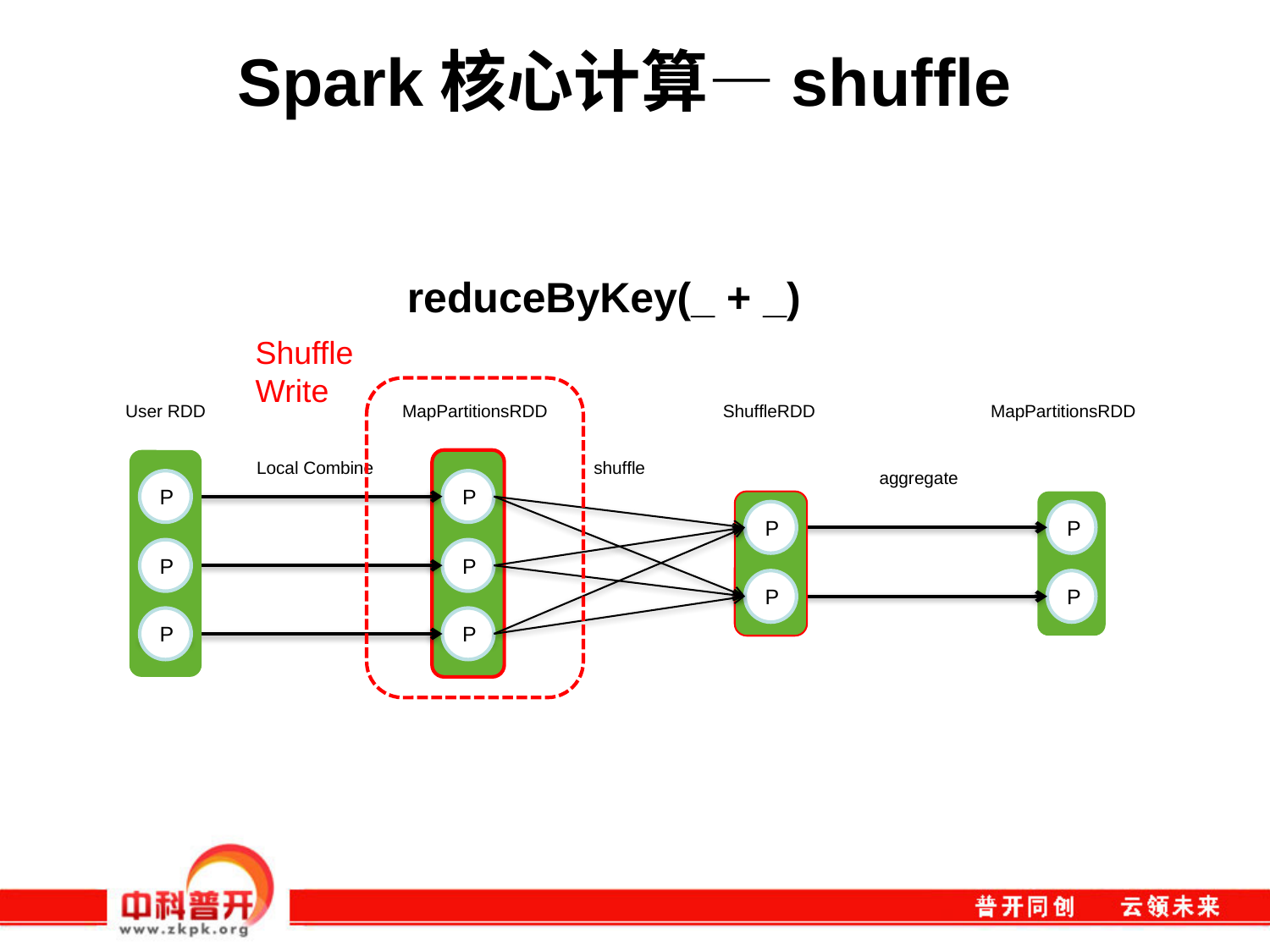

# Spark核心计算—shuffle
reduceByKey(_ + _)
Shuffle Write

User RDD

P
P
P
MapPartitionsRDD
Local Combine

P
P
P
ShuffleRDD
shuffle

P
P
MapPartitionsRDD
aggregate

P
P